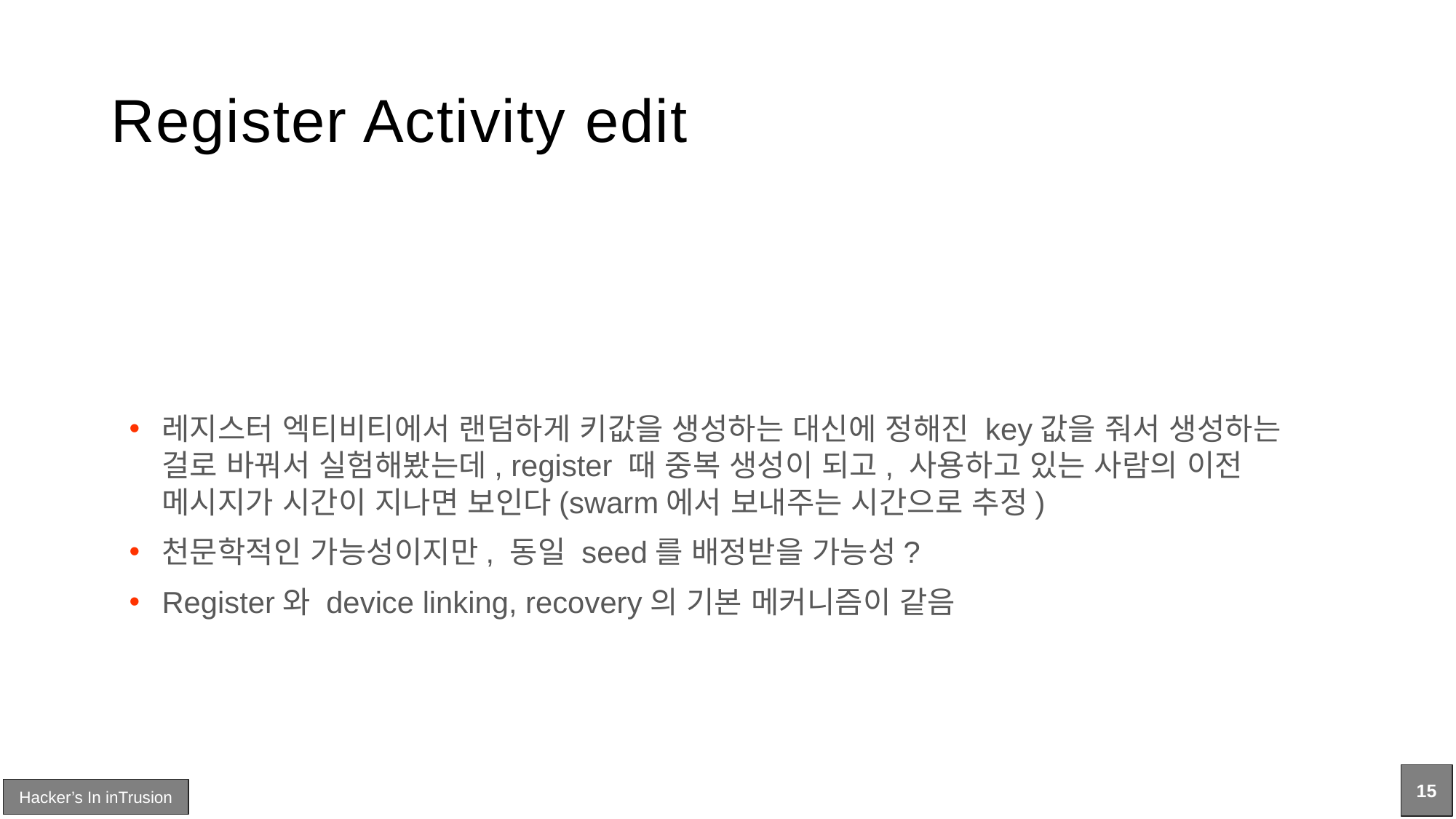

# Register Activity edit

레지스터 엑티비티에서 랜덤하게 키값을 생성하는 대신에 정해진 key값을 줘서 생성하는 걸로 바꿔서 실험해봤는데, register 때 중복 생성이 되고, 사용하고 있는 사람의 이전 메시지가 시간이 지나면 보인다(swarm에서 보내주는 시간으로 추정)
천문학적인 가능성이지만, 동일 seed를 배정받을 가능성?
Register와 device linking, recovery의 기본 메커니즘이 같음
15
Hacker’s In inTrusion